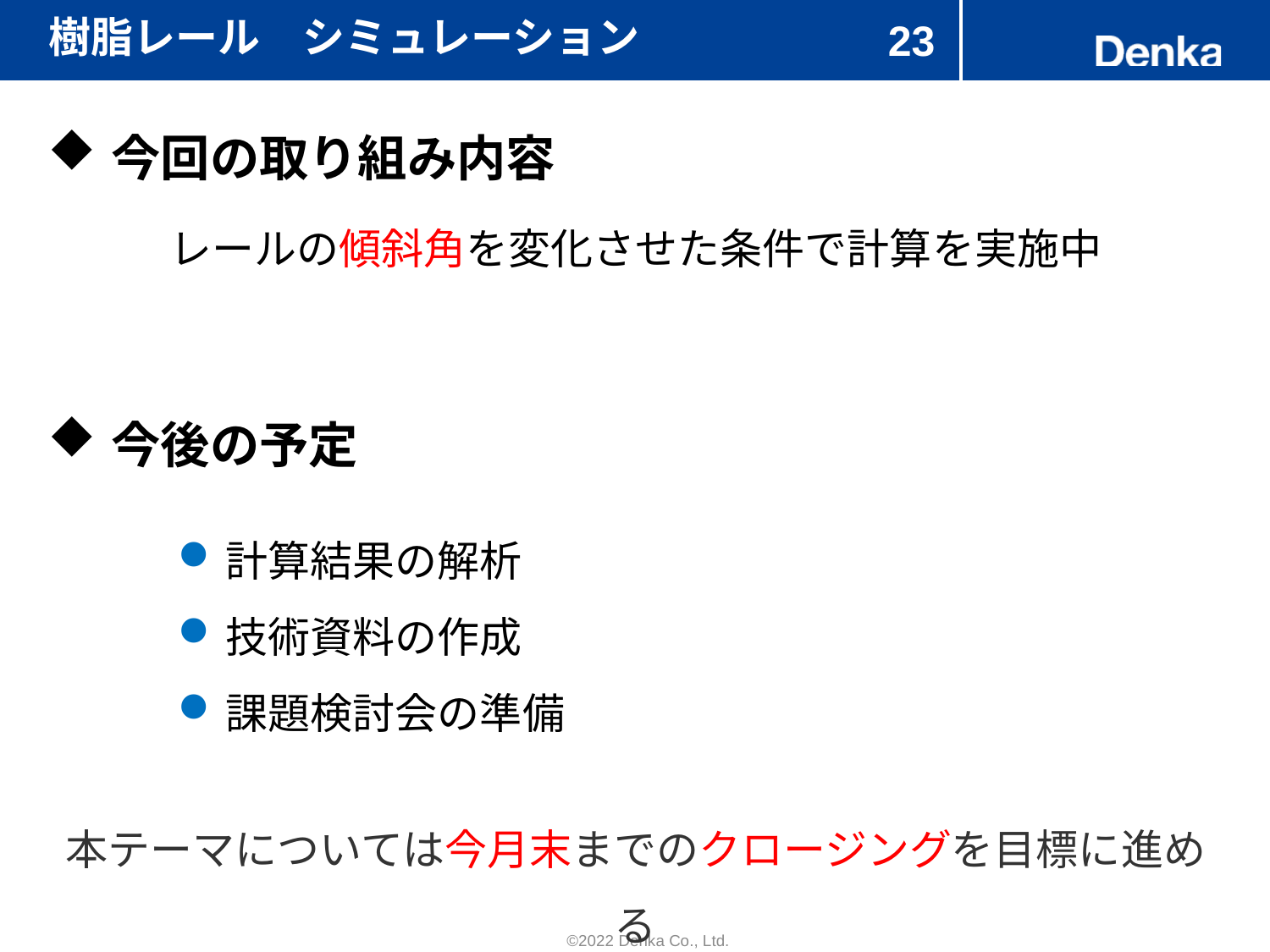

# 樹脂レール　シミュレーション
23
今回の取り組み内容
レールの傾斜角を変化させた条件で計算を実施中
今後の予定
計算結果の解析
技術資料の作成
課題検討会の準備
本テーマについては今月末までのクロージングを目標に進める